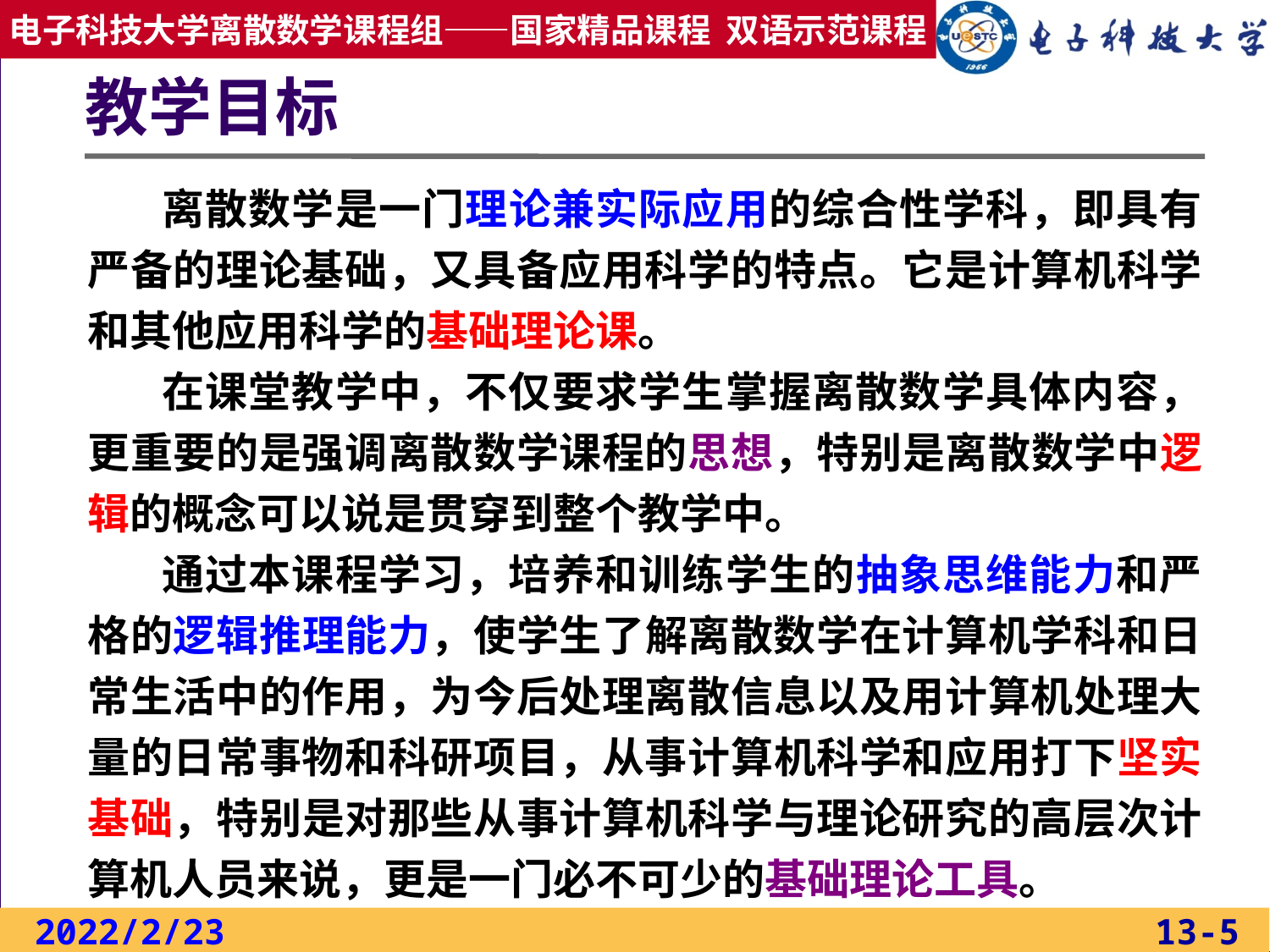

# 教学目标
离散数学是一门理论兼实际应用的综合性学科，即具有严备的理论基础，又具备应用科学的特点。它是计算机科学和其他应用科学的基础理论课。
在课堂教学中，不仅要求学生掌握离散数学具体内容，更重要的是强调离散数学课程的思想，特别是离散数学中逻辑的概念可以说是贯穿到整个教学中。
通过本课程学习，培养和训练学生的抽象思维能力和严格的逻辑推理能力，使学生了解离散数学在计算机学科和日常生活中的作用，为今后处理离散信息以及用计算机处理大量的日常事物和科研项目，从事计算机科学和应用打下坚实基础，特别是对那些从事计算机科学与理论研究的高层次计算机人员来说，更是一门必不可少的基础理论工具。
2022/2/23